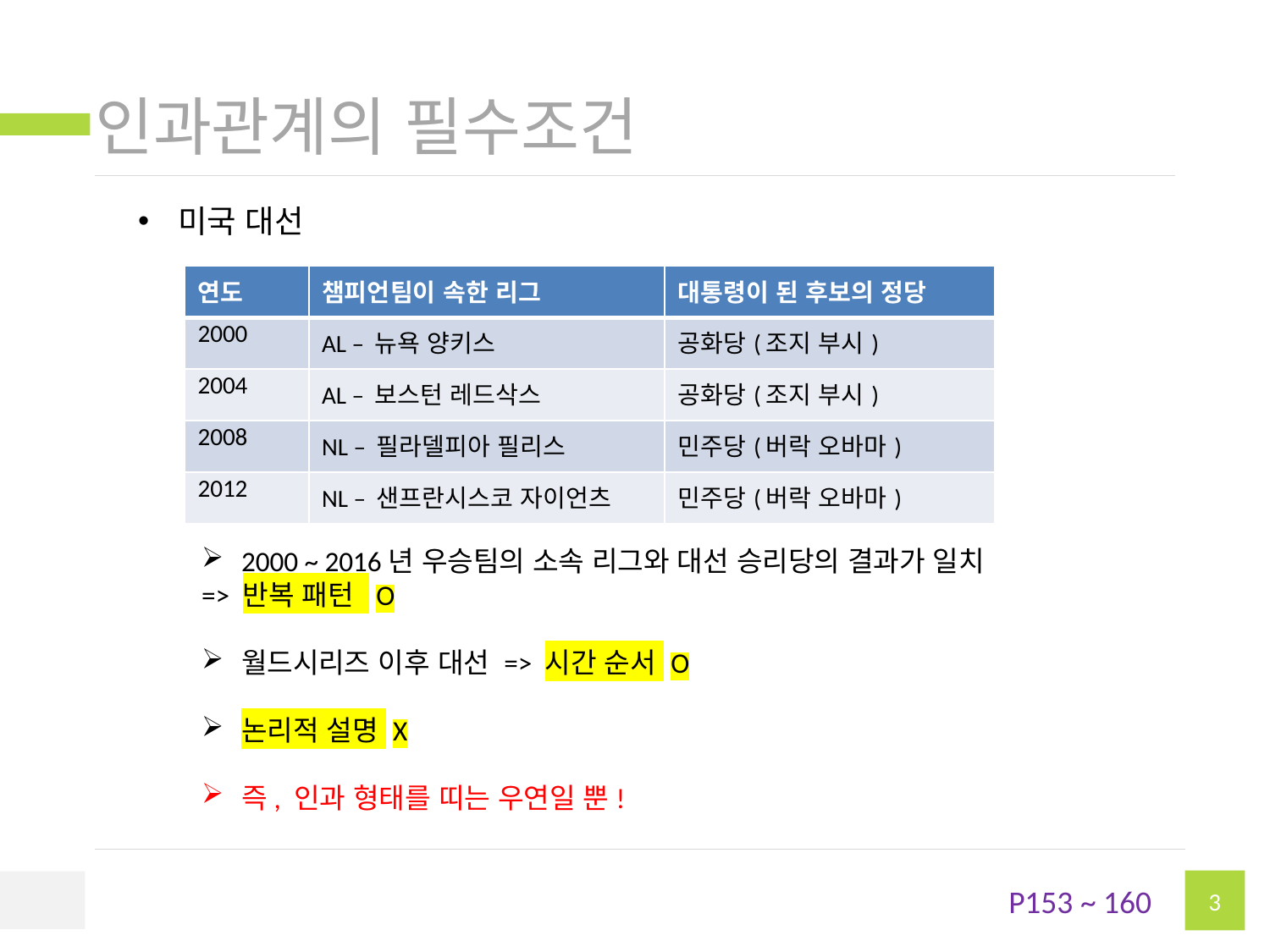

# 인과관계의 필수조건
미국 대선

2000 ~ 2016년 우승팀의 소속 리그와 대선 승리당의 결과가 일치
=> 반복 패턴  O

월드시리즈 이후 대선 => 시간 순서 O

논리적 설명 X

즉, 인과 형태를 띠는 우연일 뿐!

| 연도 | 챔피언팀이 속한 리그 | 대통령이 된 후보의 정당 |
| --- | --- | --- |
| 2000 | AL – 뉴욕 양키스 | 공화당(조지 부시) |
| 2004 | AL – 보스턴 레드삭스 | 공화당(조지 부시) |
| 2008 | NL – 필라델피아 필리스 | 민주당(버락 오바마) |
| 2012 | NL – 샌프란시스코 자이언츠 | 민주당(버락 오바마) |

P153 ~ 160